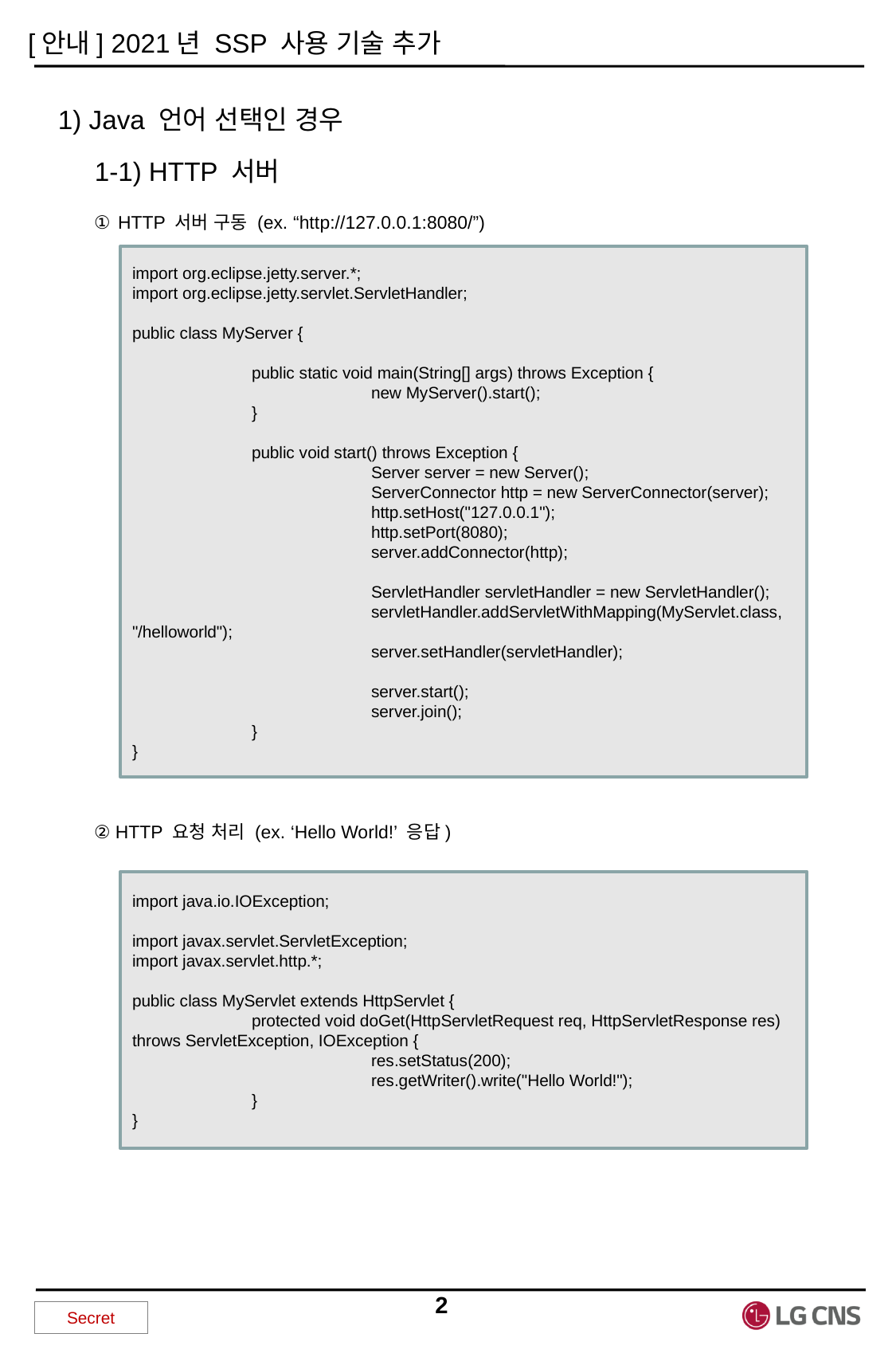

1) Java 언어 선택인 경우

     1-1) HTTP 서버
HTTP 서버 구동 (ex. “http://127.0.0.1:8080/”)

② HTTP 요청 처리 (ex. ‘Hello World!’ 응답)

import org.eclipse.jetty.server.*;
import org.eclipse.jetty.servlet.ServletHandler;

public class MyServer {

	public static void main(String[] args) throws Exception {
		new MyServer().start();
	}

	public void start() throws Exception {
		Server server = new Server();
		ServerConnector http = new ServerConnector(server);
		http.setHost("127.0.0.1");
		http.setPort(8080);
		server.addConnector(http);

		ServletHandler servletHandler = new ServletHandler();
		servletHandler.addServletWithMapping(MyServlet.class, "/helloworld");
		server.setHandler(servletHandler);

		server.start();
		server.join();
	}
}
import java.io.IOException;

import javax.servlet.ServletException;
import javax.servlet.http.*;

public class MyServlet extends HttpServlet {
	protected void doGet(HttpServletRequest req, HttpServletResponse res) throws ServletException, IOException {
		res.setStatus(200);
		res.getWriter().write("Hello World!");
	}
}